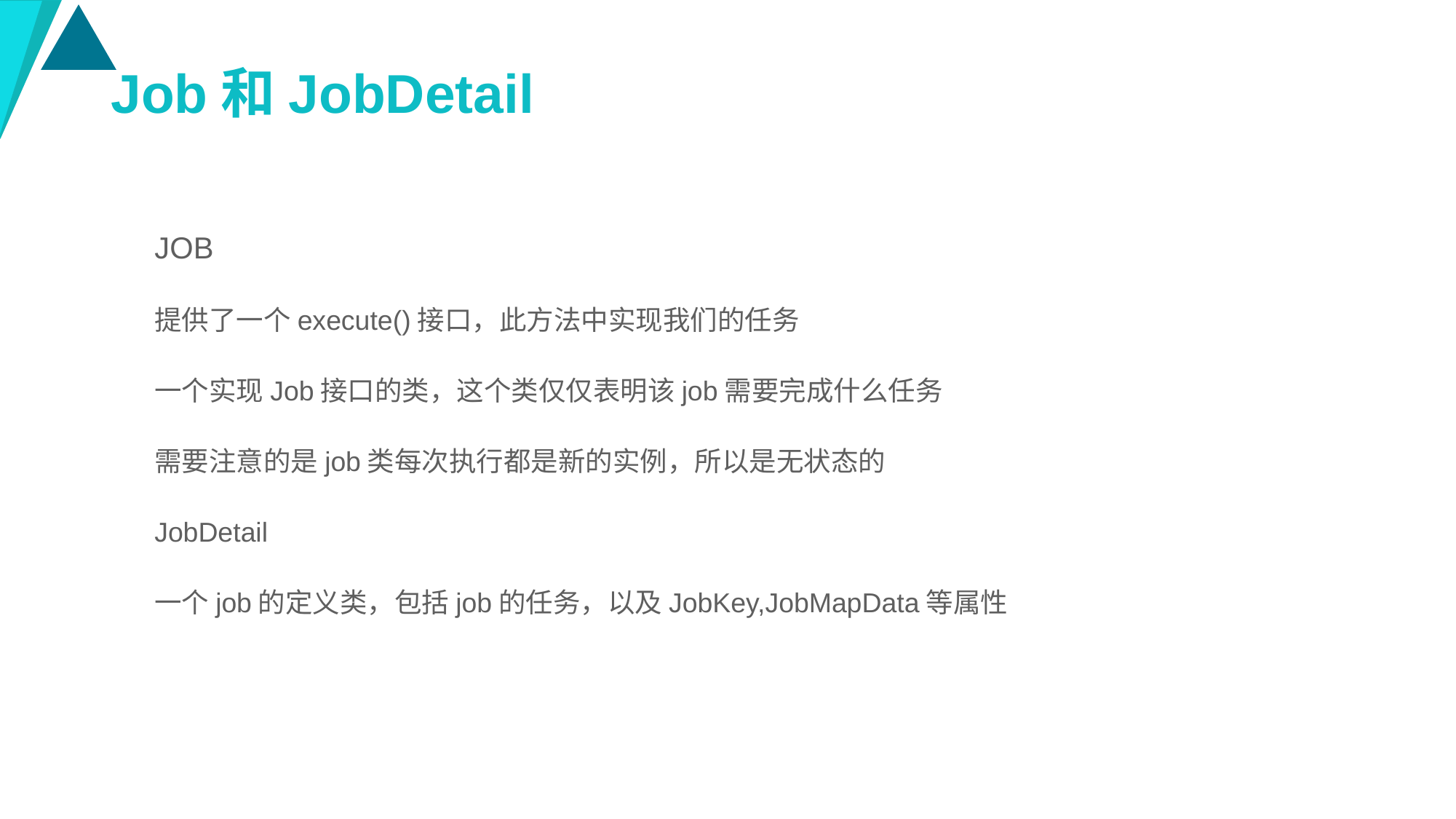

# Job和JobDetail
JOB
提供了一个execute()接口，此方法中实现我们的任务
一个实现Job接口的类，这个类仅仅表明该job需要完成什么任务
需要注意的是job类每次执行都是新的实例，所以是无状态的
JobDetail
一个job的定义类，包括job的任务，以及JobKey,JobMapData等属性